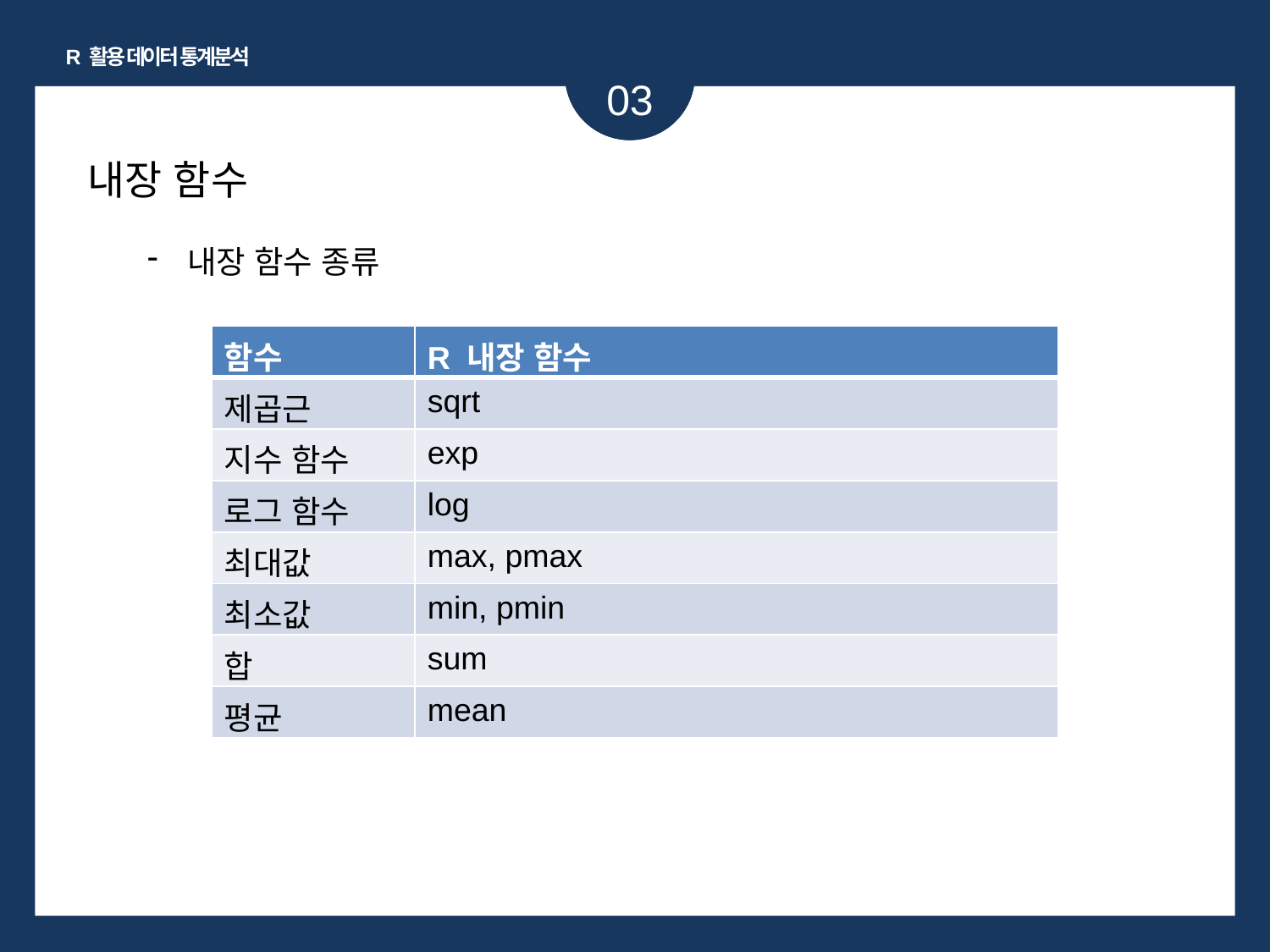

R 활용 데이터 통계분석
03
내장 함수
내장 함수 종류
| 함수 | R 내장 함수 |
| --- | --- |
| 제곱근 | sqrt |
| 지수 함수 | exp |
| 로그 함수 | log |
| 최대값 | max, pmax |
| 최소값 | min, pmin |
| 합 | sum |
| 평균 | mean |